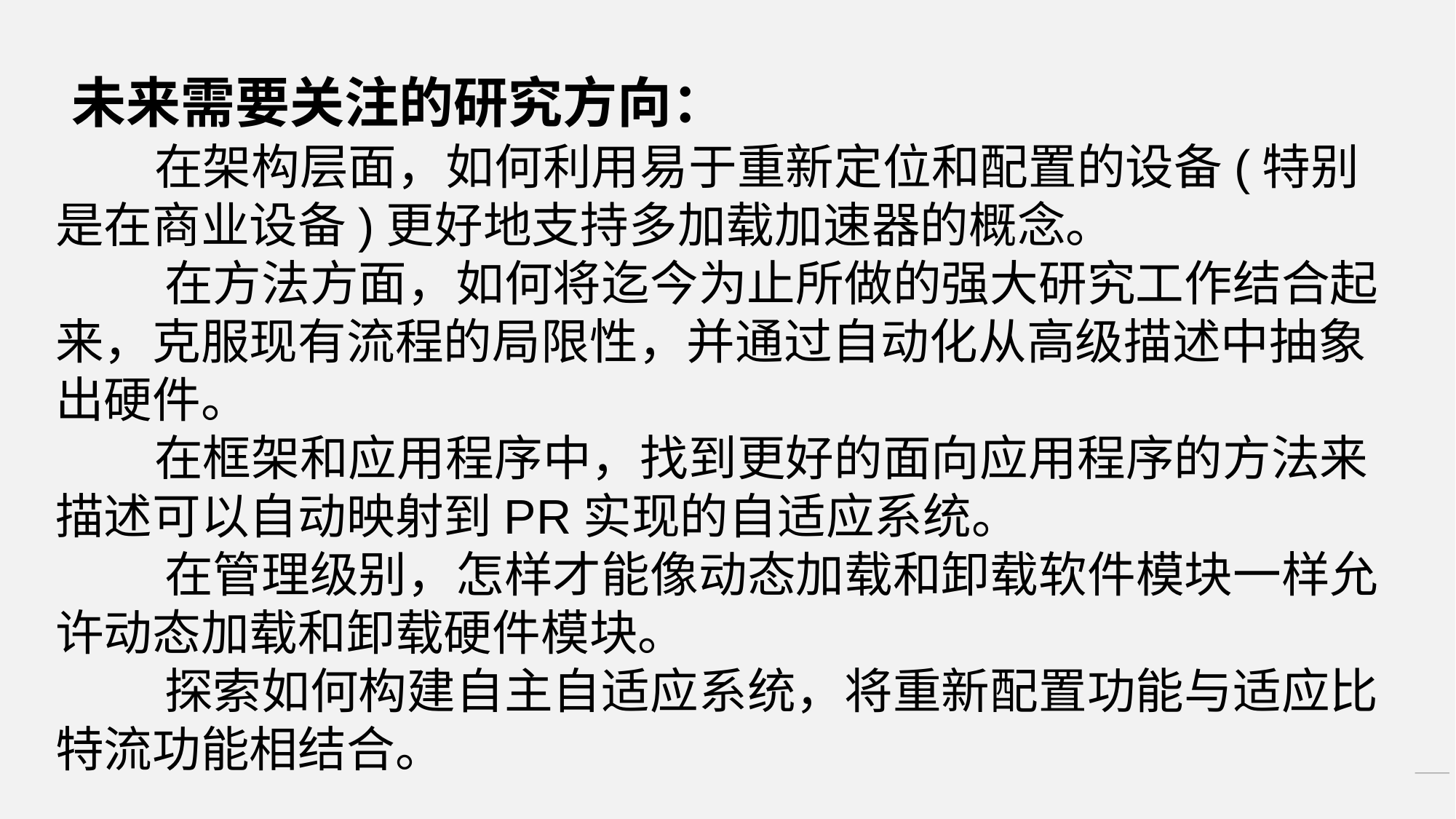

未来需要关注的研究方向：
        在架构层面，如何利用易于重新定位和配置的设备(特别是在商业设备)更好地支持多加载加速器的概念。
	在方法方面，如何将迄今为止所做的强大研究工作结合起来，克服现有流程的局限性，并通过自动化从高级描述中抽象出硬件。
        在框架和应用程序中，找到更好的面向应用程序的方法来描述可以自动映射到PR实现的自适应系统。
	在管理级别，怎样才能像动态加载和卸载软件模块一样允许动态加载和卸载硬件模块。
	探索如何构建自主自适应系统，将重新配置功能与适应比特流功能相结合。